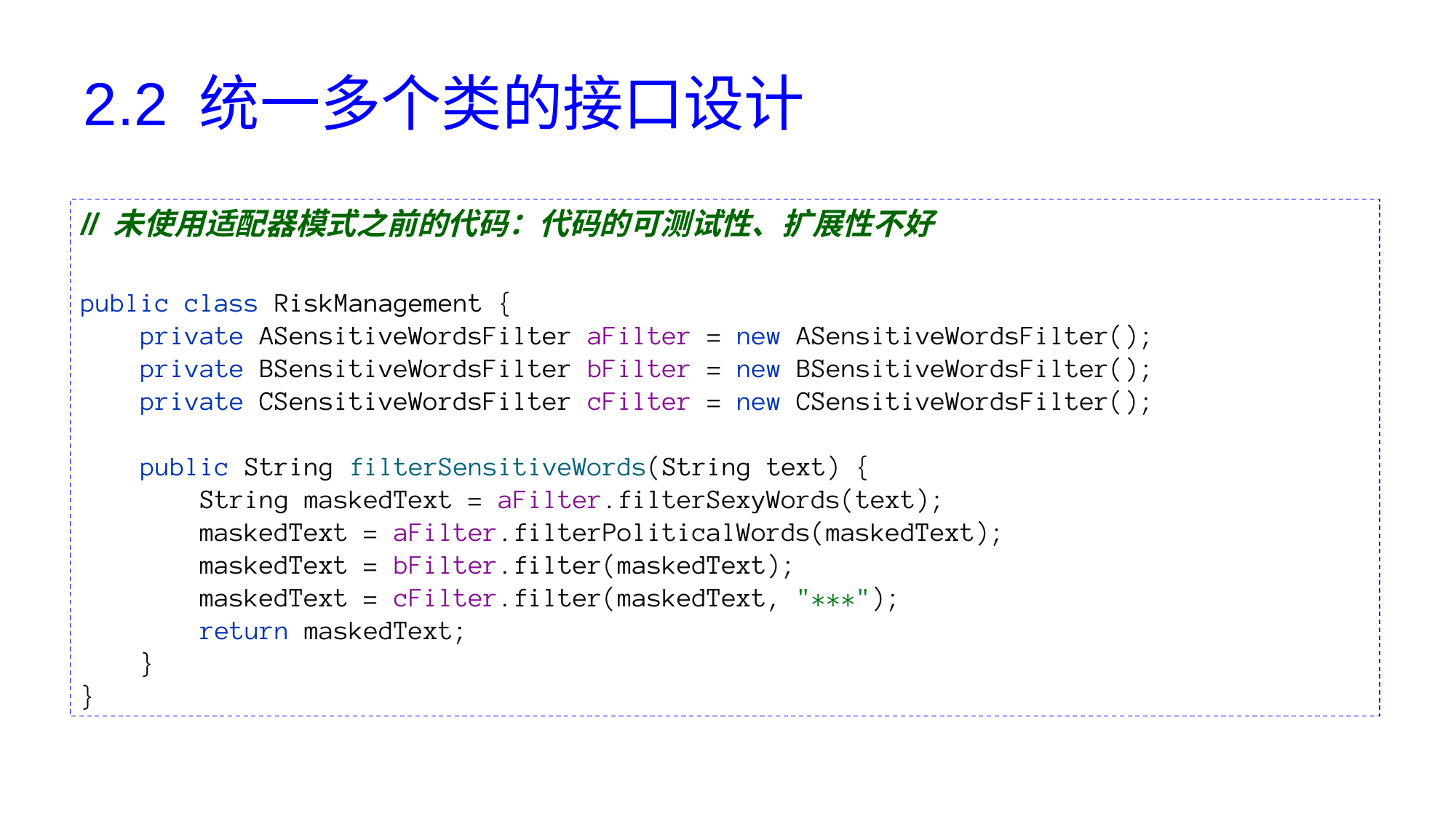

# 2.2 统一多个类的接口设计
// 未使用适配器模式之前的代码：代码的可测试性、扩展性不好
public class RiskManagement {
    private ASensitiveWordsFilter aFilter = new ASensitiveWordsFilter();
    private BSensitiveWordsFilter bFilter = new BSensitiveWordsFilter();
    private CSensitiveWordsFilter cFilter = new CSensitiveWordsFilter();
    public String filterSensitiveWords(String text) {
        String maskedText = aFilter.filterSexyWords(text);
        maskedText = aFilter.filterPoliticalWords(maskedText);
        maskedText = bFilter.filter(maskedText);
        maskedText = cFilter.filter(maskedText, "***");
        return maskedText;
    }
}
26